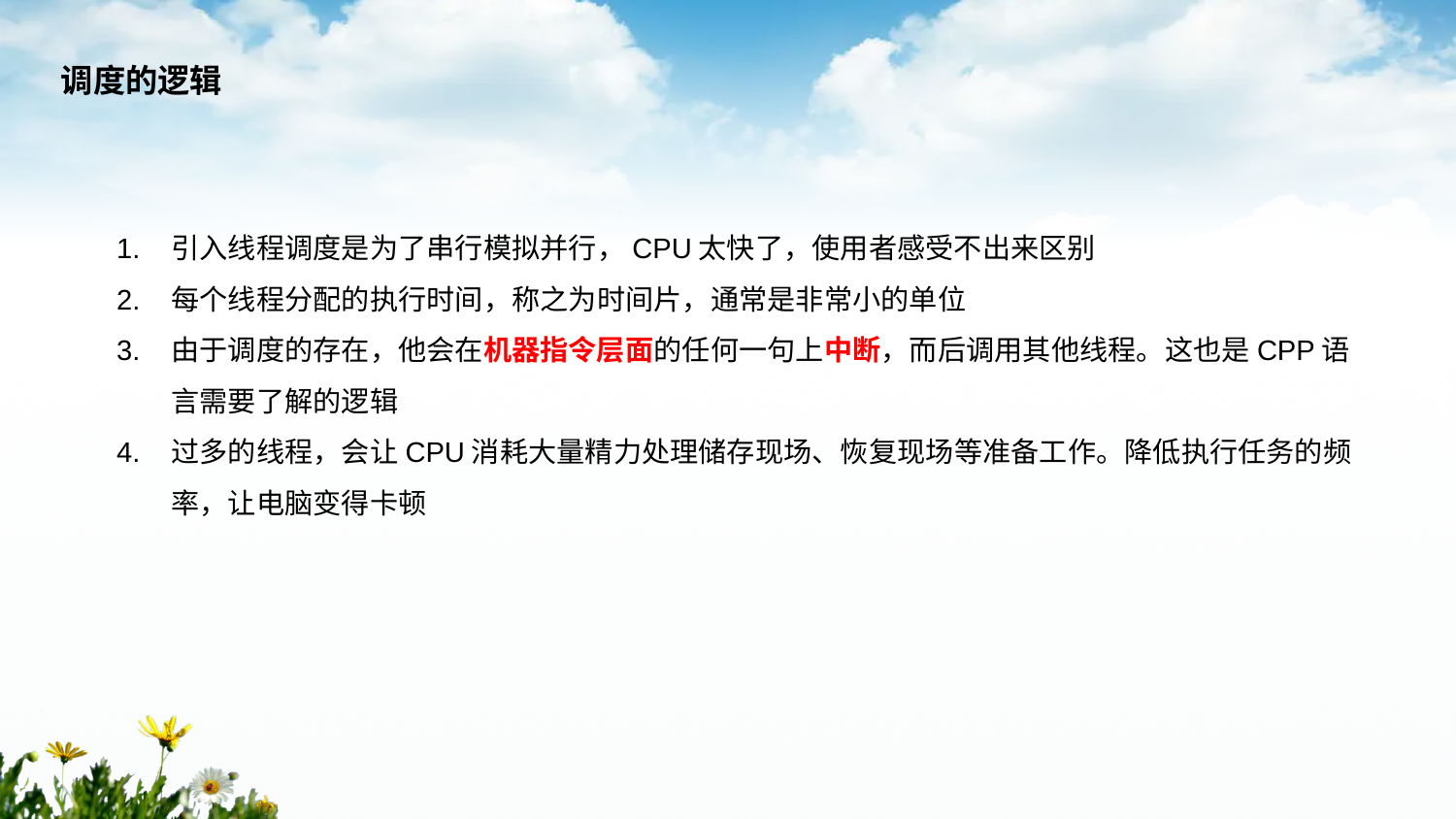

调度的逻辑
引入线程调度是为了串行模拟并行，CPU太快了，使用者感受不出来区别
每个线程分配的执行时间，称之为时间片，通常是非常小的单位
由于调度的存在，他会在机器指令层面的任何一句上中断，而后调用其他线程。这也是CPP语言需要了解的逻辑
过多的线程，会让CPU消耗大量精力处理储存现场、恢复现场等准备工作。降低执行任务的频率，让电脑变得卡顿